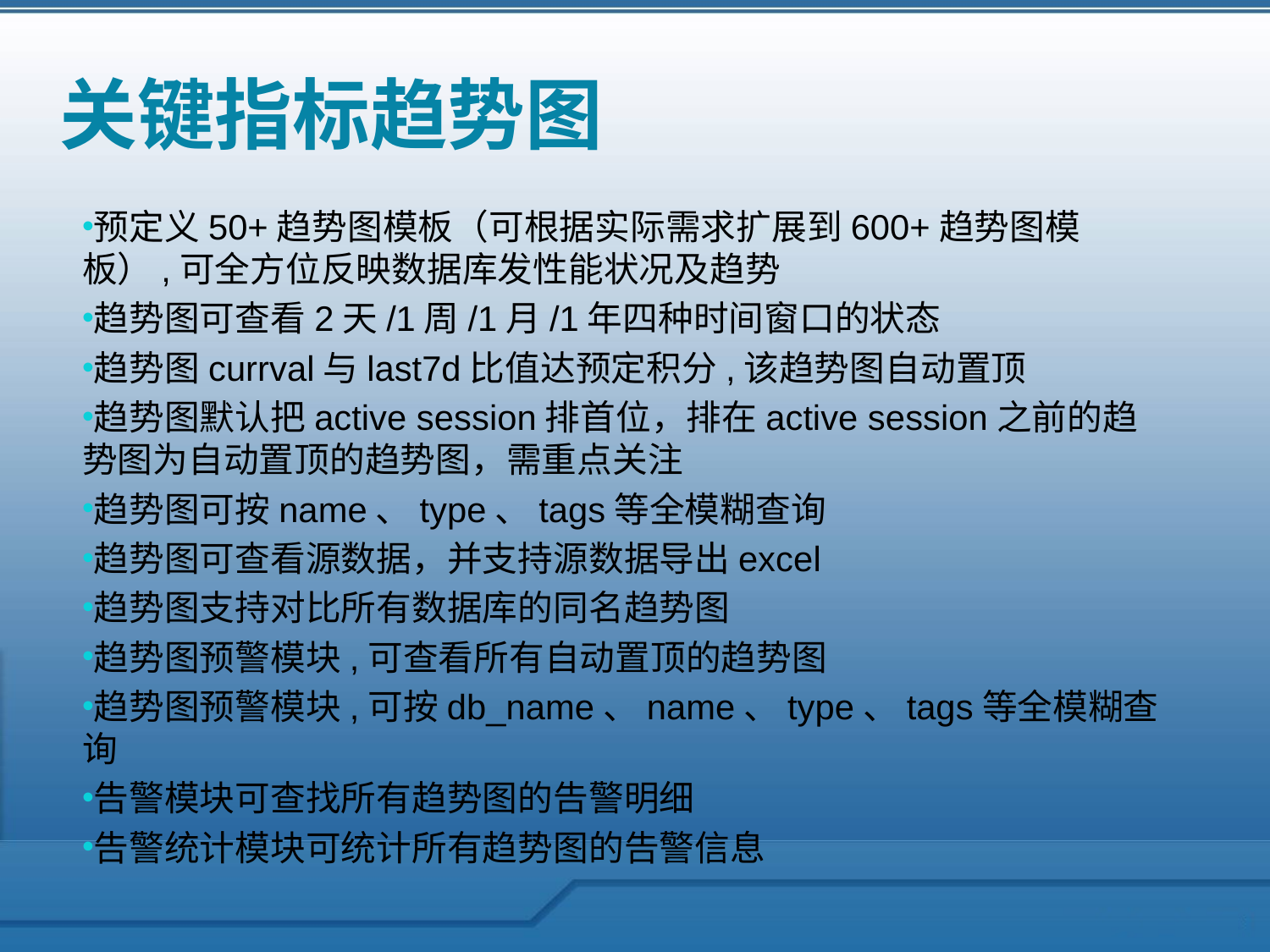

# 关键指标趋势图
预定义50+趋势图模板（可根据实际需求扩展到600+趋势图模板）,可全方位反映数据库发性能状况及趋势
趋势图可查看2天/1周/1月/1年四种时间窗口的状态
趋势图currval与last7d比值达预定积分,该趋势图自动置顶
趋势图默认把active session排首位，排在active session之前的趋势图为自动置顶的趋势图，需重点关注
趋势图可按name、type、tags等全模糊查询
趋势图可查看源数据，并支持源数据导出excel
趋势图支持对比所有数据库的同名趋势图
趋势图预警模块,可查看所有自动置顶的趋势图
趋势图预警模块,可按db_name、name、type、tags等全模糊查询
告警模块可查找所有趋势图的告警明细
告警统计模块可统计所有趋势图的告警信息